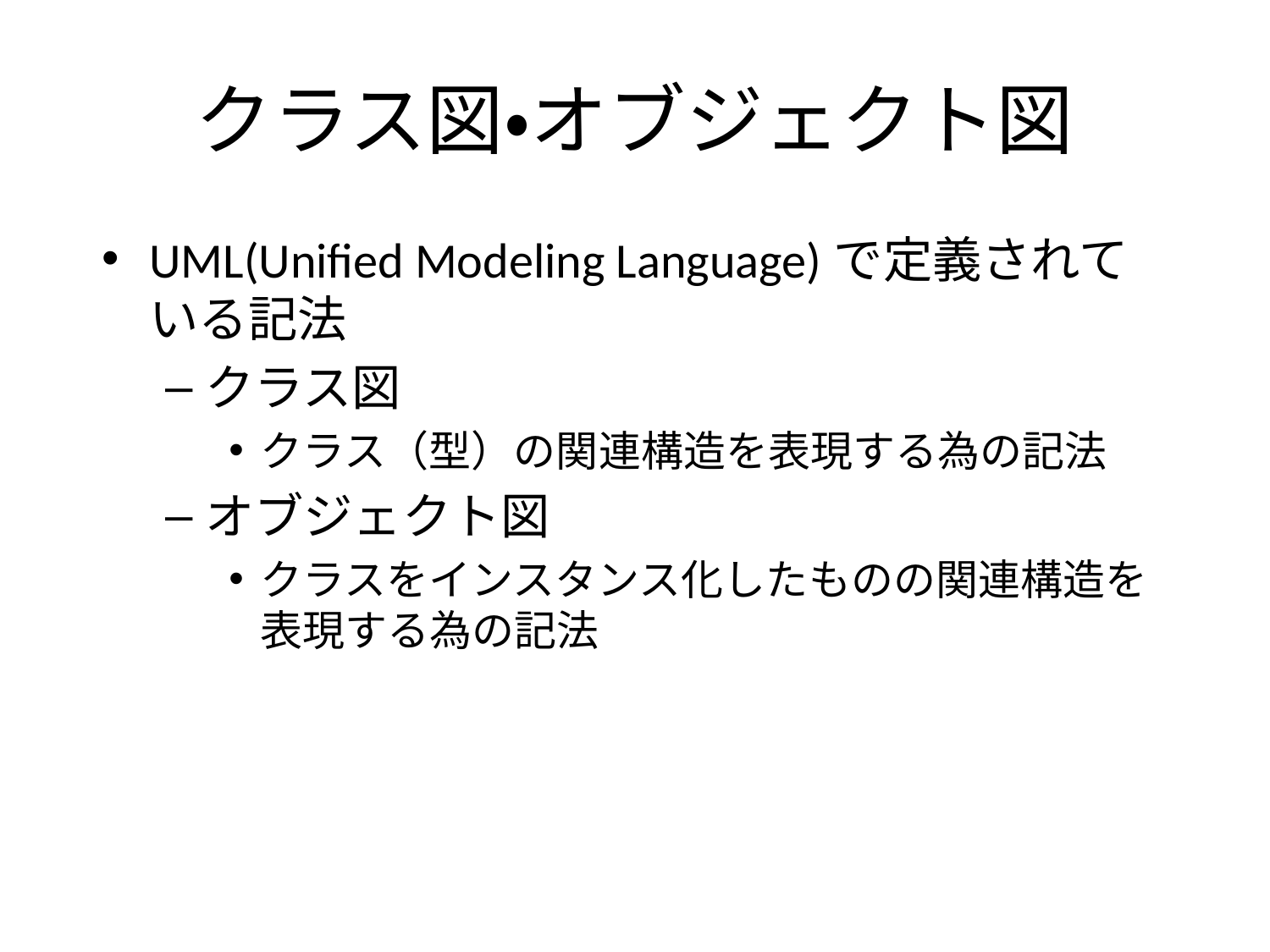

# クラス図・オブジェクト図
UML(Unified Modeling Language)で定義されている記法
クラス図
クラス（型）の関連構造を表現する為の記法
オブジェクト図
クラスをインスタンス化したものの関連構造を表現する為の記法